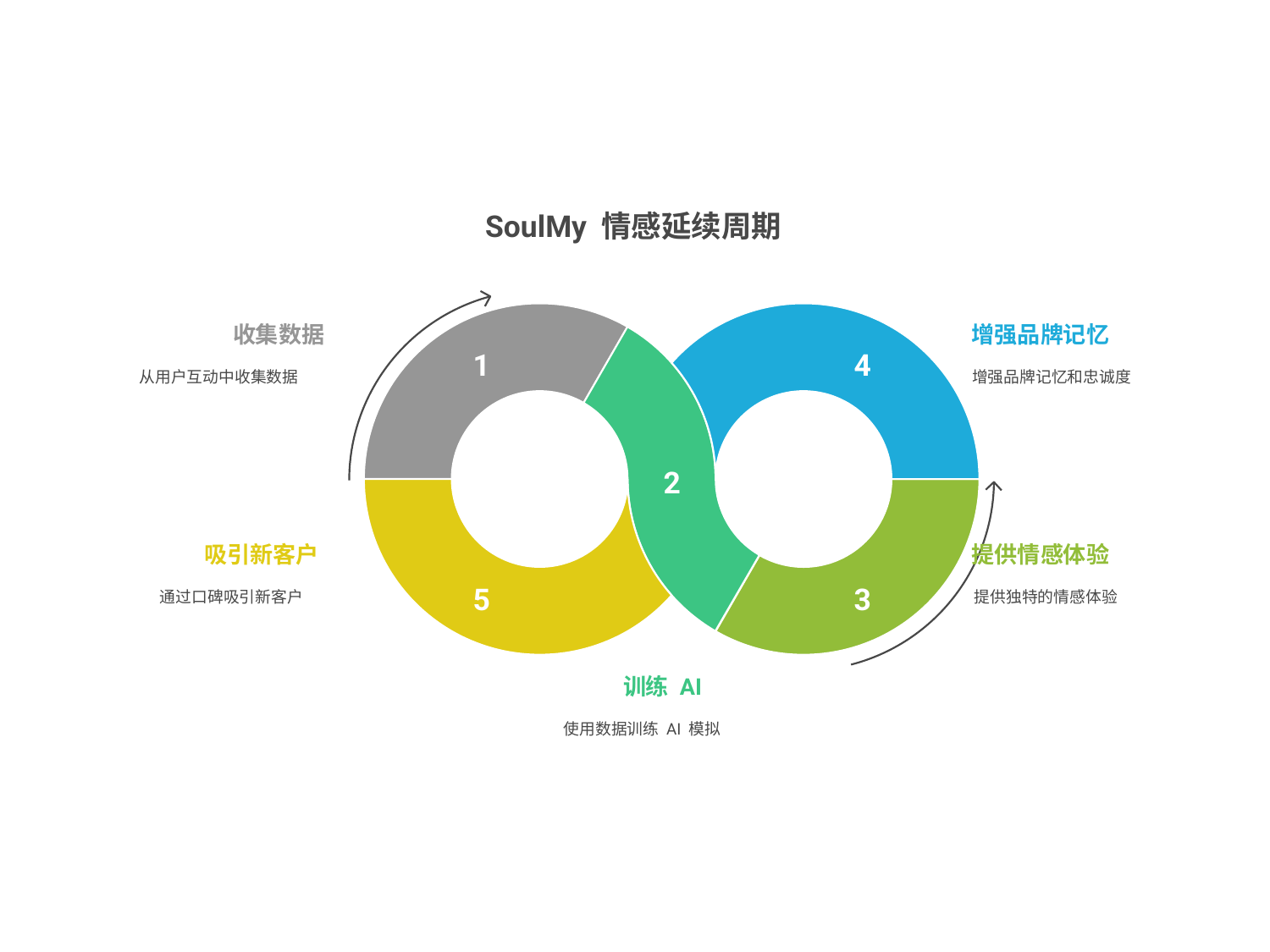

SoulMy 情感延续周期

收集数据
增强品牌记忆

1
4
从用户互动中收集数据
增强品牌记忆和忠诚度
2

吸引新客户
提供情感体验
5
3
通过口碑吸引新客户
提供独特的情感体验
训练 AI
使用数据训练 AI 模拟